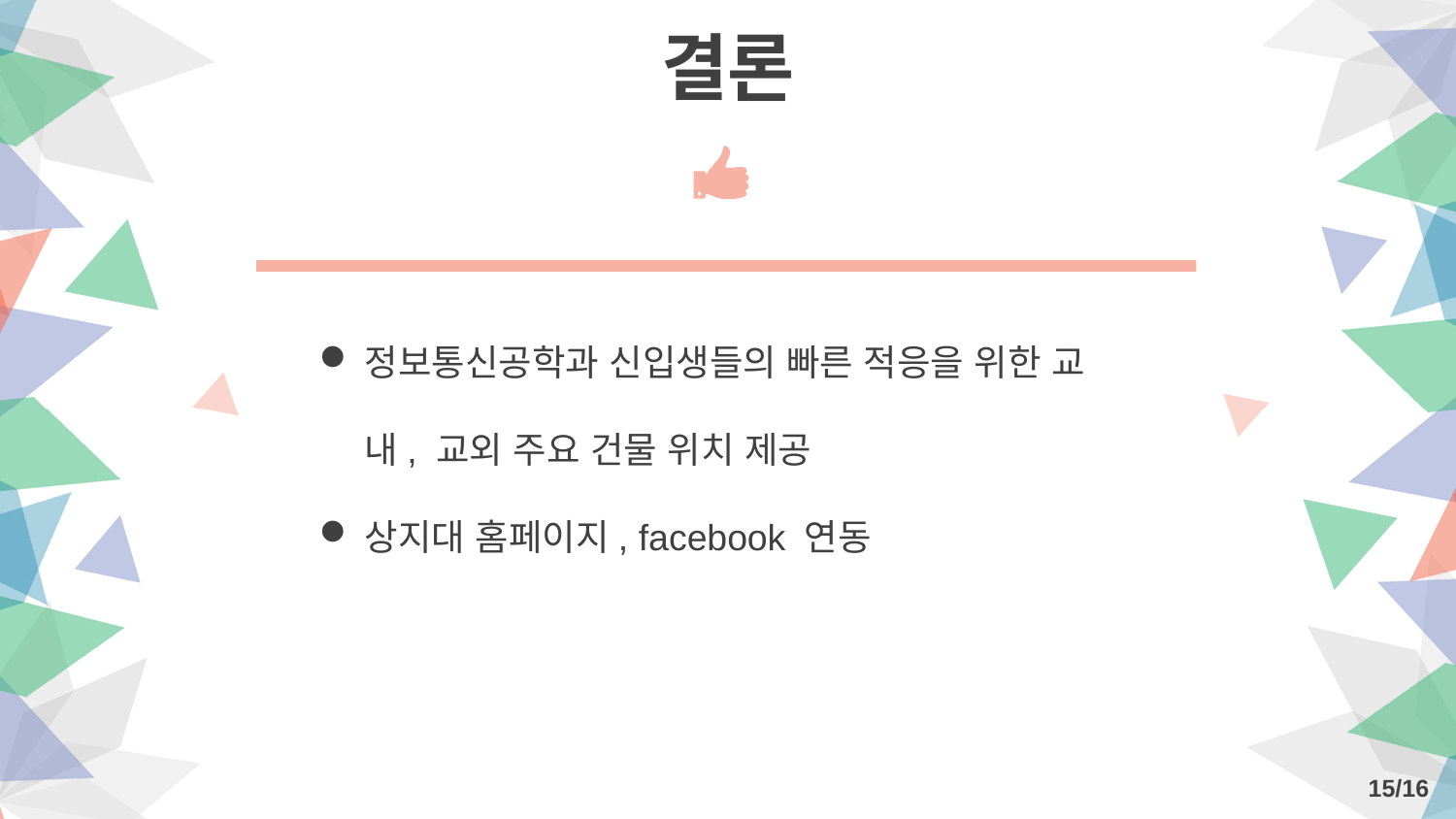

결론

정보통신공학과 신입생들의 빠른 적응을 위한 교내, 교외 주요 건물 위치 제공
상지대 홈페이지, facebook 연동
15/16